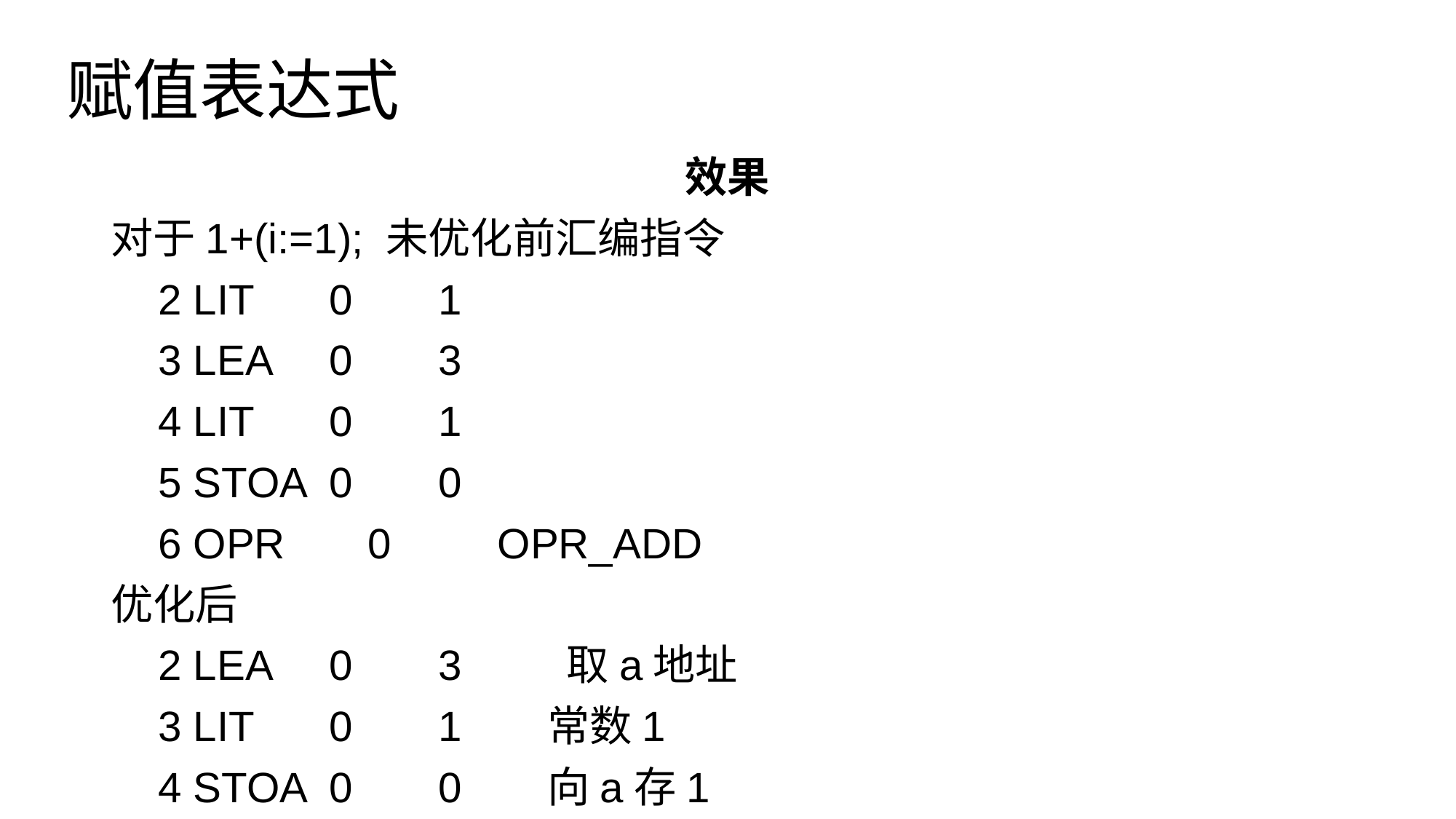

# 赋值表达式
效果
对于1+(i:=1); 未优化前汇编指令
    2 LIT   	0	1
    3 LEA	0	3
    4 LIT	0	1
    5 STOA	0	0
    6 OPR       0         OPR_ADD
优化后
    2 LEA	0	3        取a地址
    3 LIT	0	1	常数1
    4 STOA	0	0	向a存1